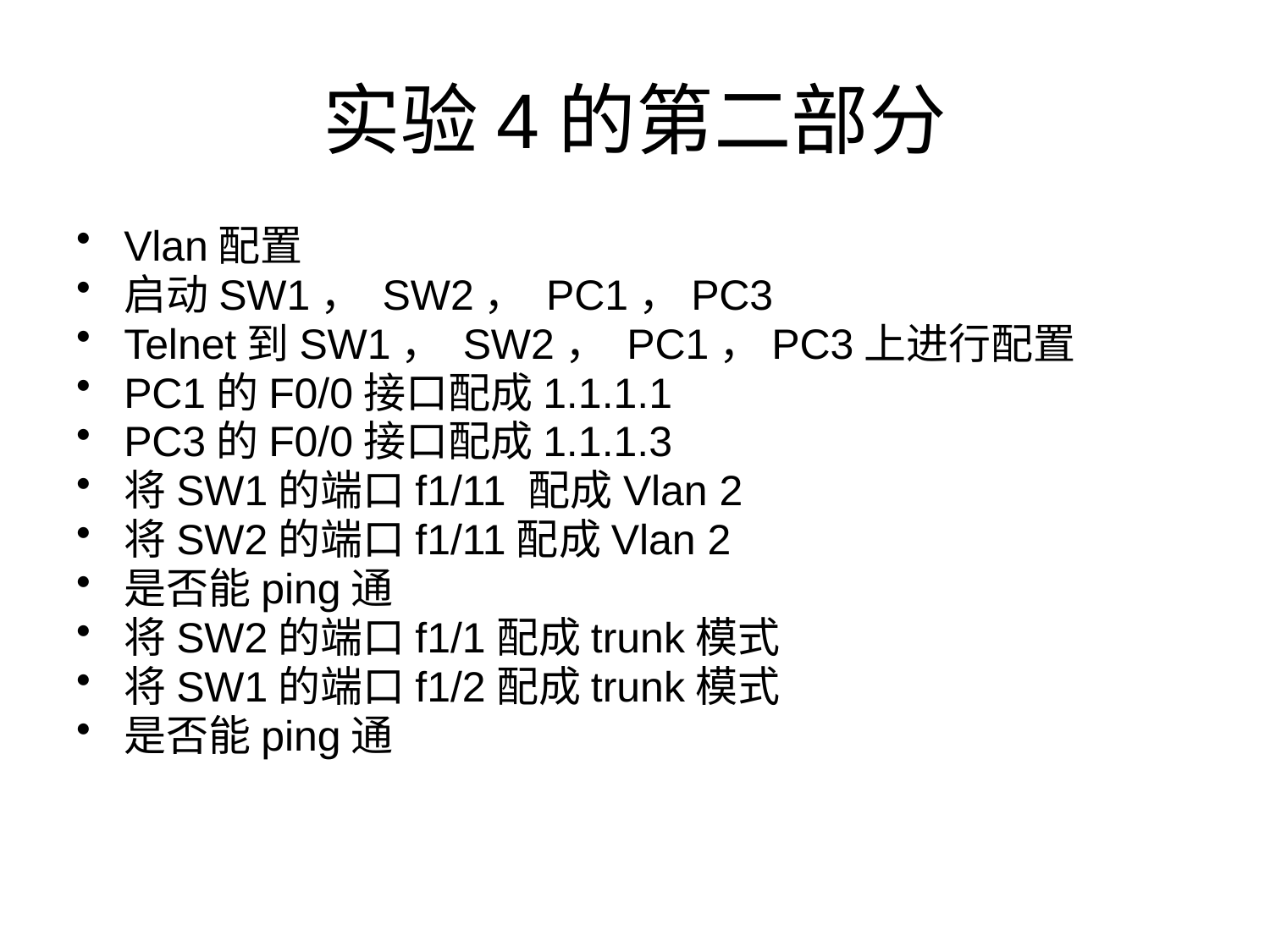

# 实验4的第二部分
Vlan配置
启动SW1， SW2， PC1，PC3
Telnet到SW1， SW2， PC1，PC3上进行配置
PC1的F0/0接口配成1.1.1.1
PC3的F0/0接口配成1.1.1.3
将SW1的端口f1/11 配成Vlan 2
将SW2的端口f1/11配成Vlan 2
是否能ping通
将SW2的端口f1/1配成trunk模式
将SW1的端口f1/2配成trunk模式
是否能ping通